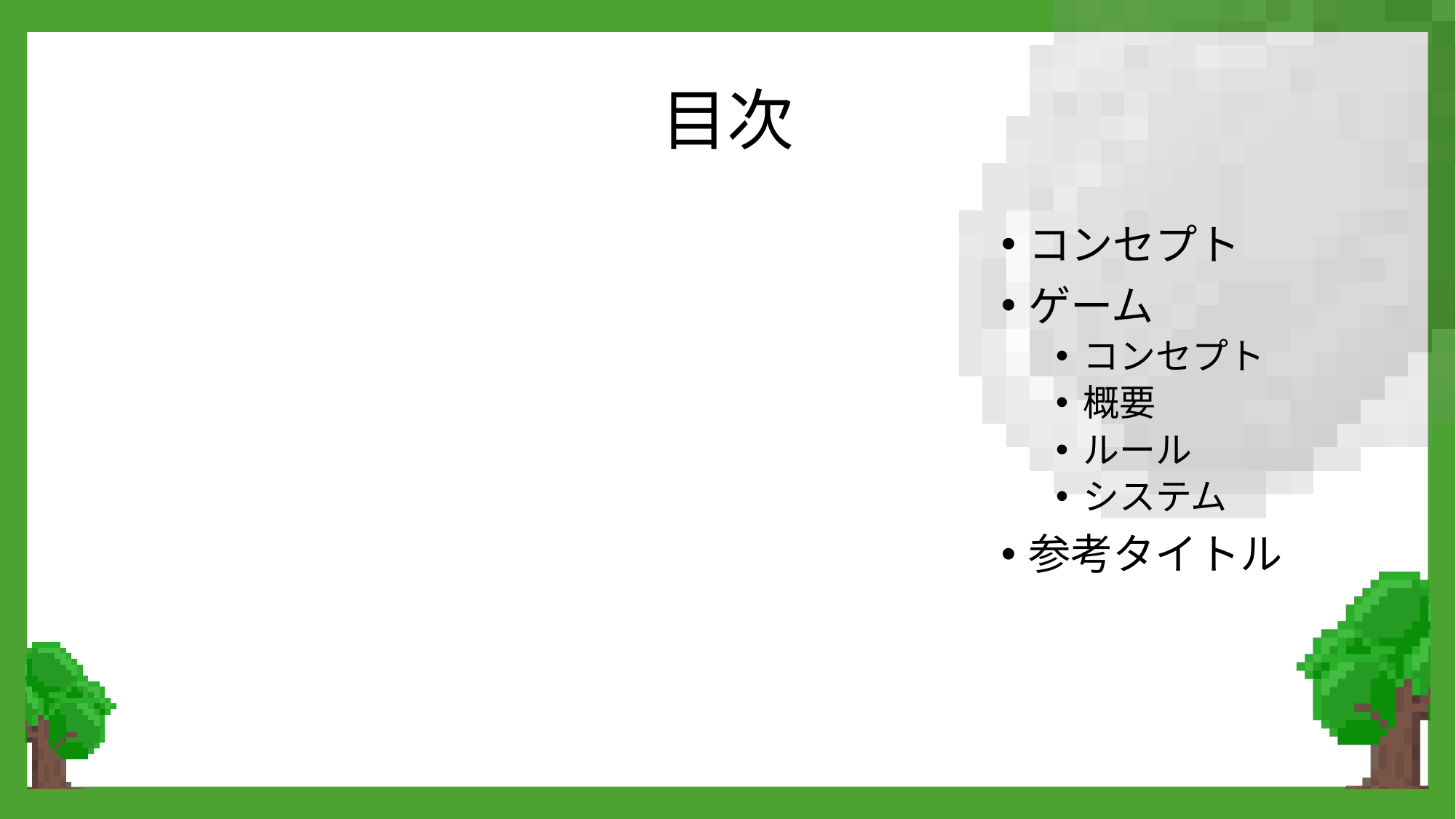

# 目次
コンセプト
ゲーム
コンセプト
概要
ルール
システム
参考タイトル